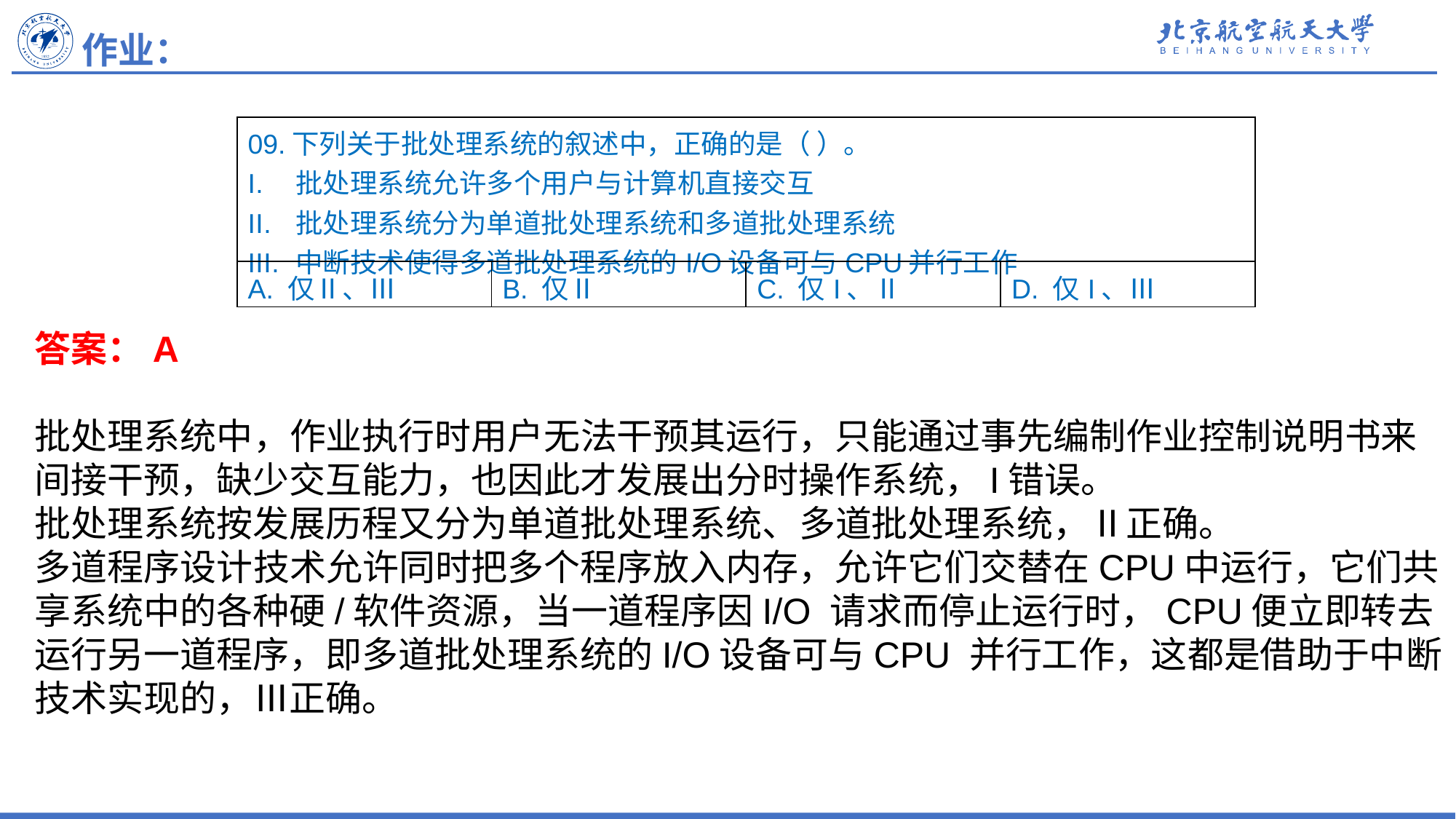

作业：
| 09.下列关于批处理系统的叙述中，正确的是（ ）。 批处理系统允许多个用户与计算机直接交互 批处理系统分为单道批处理系统和多道批处理系统 中断技术使得多道批处理系统的I/O设备可与CPU并行工作 |  |  |  |
| --- | --- | --- | --- |
| A. 仅Ⅱ、Ⅲ | B. 仅Ⅱ | C. 仅I、Ⅱ | D. 仅I、Ⅲ |
答案：A

批处理系统中，作业执行时用户无法干预其运行，只能通过事先编制作业控制说明书来间接干预，缺少交互能力，也因此才发展出分时操作系统，I错误。
批处理系统按发展历程又分为单道批处理系统、多道批处理系统，Ⅱ正确。
多道程序设计技术允许同时把多个程序放入内存，允许它们交替在CPU中运行，它们共享系统中的各种硬/软件资源，当一道程序因I/O 请求而停止运行时，CPU便立即转去运行另一道程序，即多道批处理系统的I/O设备可与CPU 并行工作，这都是借助于中断技术实现的，Ⅲ正确。
18